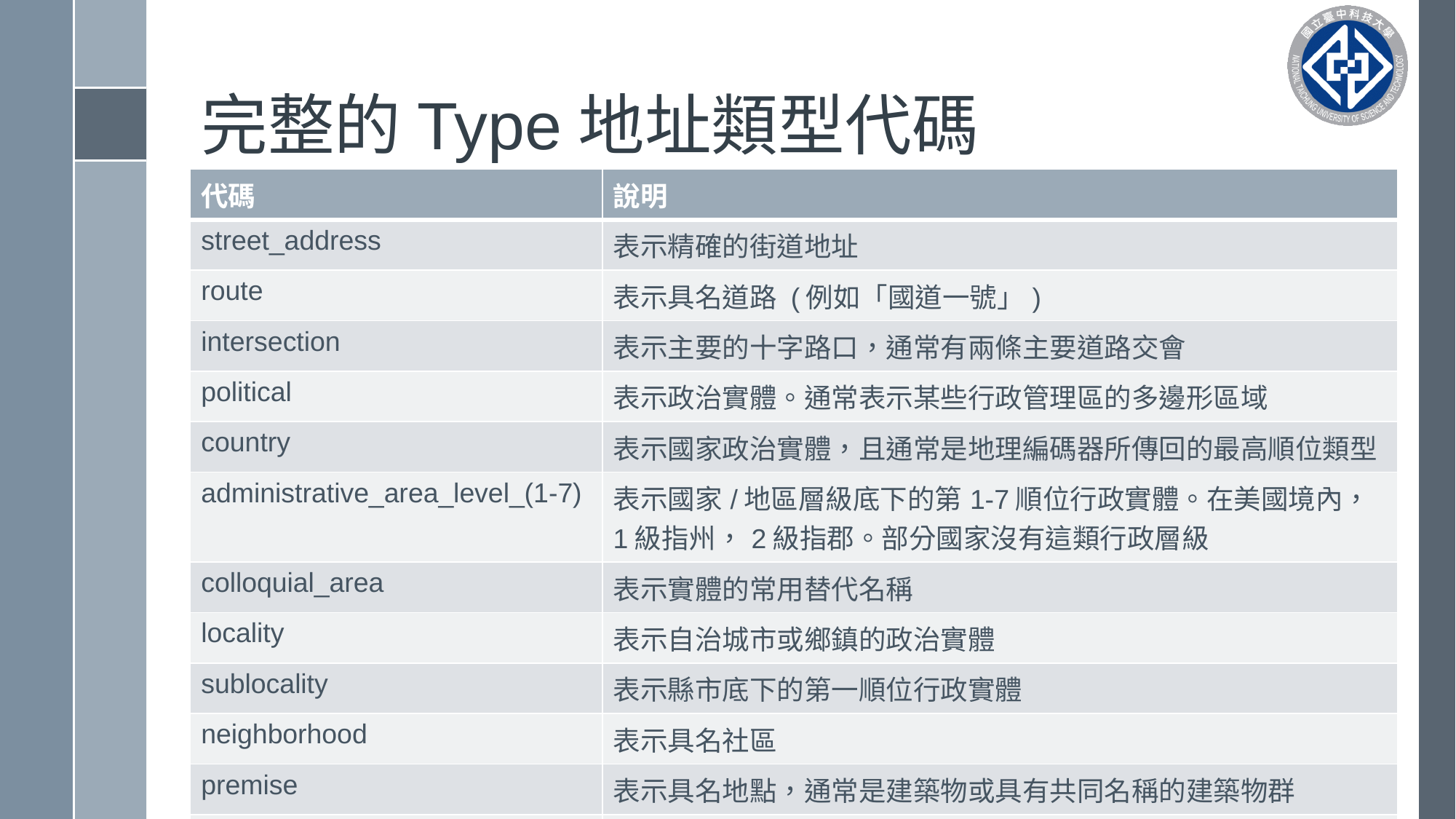

# 完整的Type地址類型代碼
| 代碼 | 說明 |
| --- | --- |
| street\_address | 表示精確的街道地址 |
| route | 表示具名道路 (例如「國道一號」) |
| intersection | 表示主要的十字路口，通常有兩條主要道路交會 |
| political | 表示政治實體。通常表示某些行政管理區的多邊形區域 |
| country | 表示國家政治實體，且通常是地理編碼器所傳回的最高順位類型 |
| administrative\_area\_level\_(1-7) | 表示國家/地區層級底下的第1-7順位行政實體。在美國境內，1級指州，2級指郡。部分國家沒有這類行政層級 |
| colloquial\_area | 表示實體的常用替代名稱 |
| locality | 表示自治城市或鄉鎮的政治實體 |
| sublocality | 表示縣市底下的第一順位行政實體 |
| neighborhood | 表示具名社區 |
| premise | 表示具名地點，通常是建築物或具有共同名稱的建築物群 |
| subpremise | 表示具名地點底下的第一順位實體，通常是具有共同名稱的建築物群中的單一建築物 |